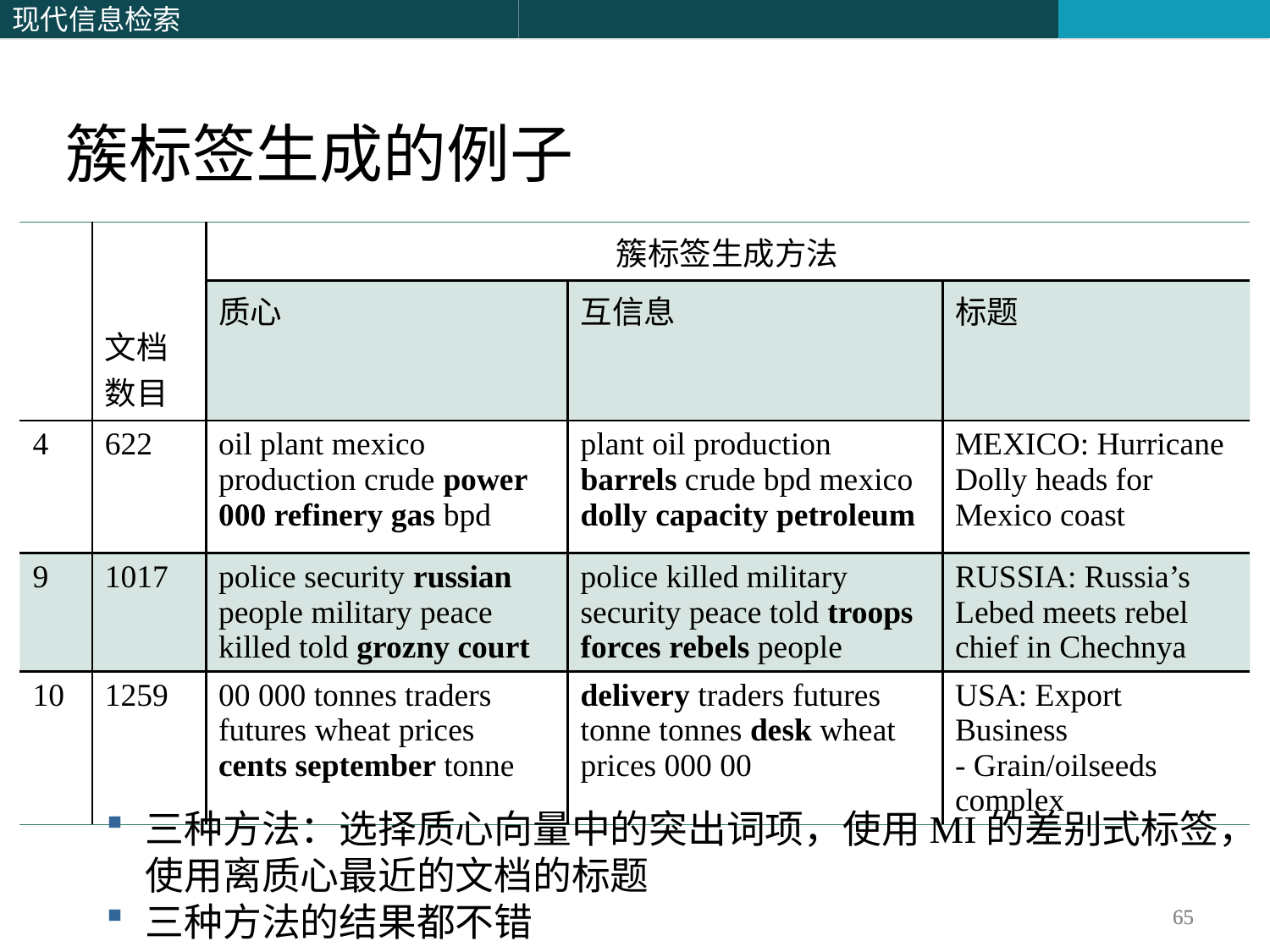

簇标签生成的例子
|  | 文档数目 | 簇标签生成方法 |  |  |
| --- | --- | --- | --- | --- |
|  |  | 质心 | 互信息 | 标题 |
| 4 | 622 | oil plant mexico production crude power 000 refinery gas bpd | plant oil production barrels crude bpd mexico dolly capacity petroleum | MEXICO: Hurricane Dolly heads for Mexico coast |
| 9 | 1017 | police security russian people military peace killed told grozny court | police killed military security peace told troops forces rebels people | RUSSIA: Russia’s Lebed meets rebel chief in Chechnya |
| 10 | 1259 | 00 000 tonnes traders futures wheat prices cents september tonne | delivery traders futures tonne tonnes desk wheat prices 000 00 | USA: Export Business - Grain/oilseeds complex |
三种方法：选择质心向量中的突出词项，使用MI的差别式标签，使用离质心最近的文档的标题
三种方法的结果都不错
65
65